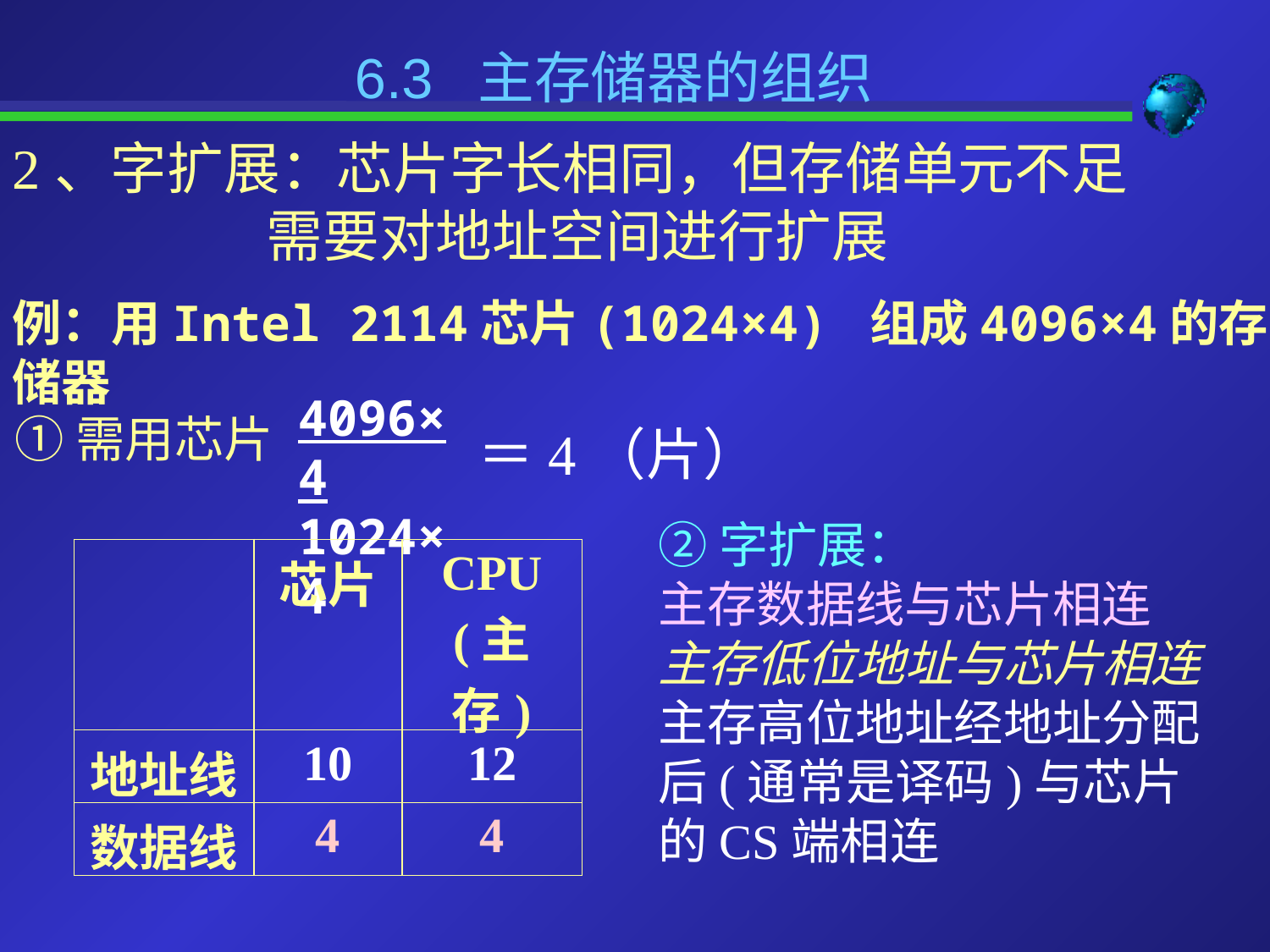

6.3  主存储器的组织
2、字扩展：芯片字长相同，但存储单元不足
		需要对地址空间进行扩展
例：用Intel 2114芯片(1024×4) 组成4096×4的存储器
4096×4
1024×4
＝4（片）
①需用芯片
②字扩展：
主存数据线与芯片相连
主存低位地址与芯片相连
主存高位地址经地址分配后(通常是译码)与芯片的CS端相连
|  | 芯片 | CPU (主存) |
| --- | --- | --- |
| 地址线 | 10 | 12 |
| 数据线 | 4 | 4 |
37